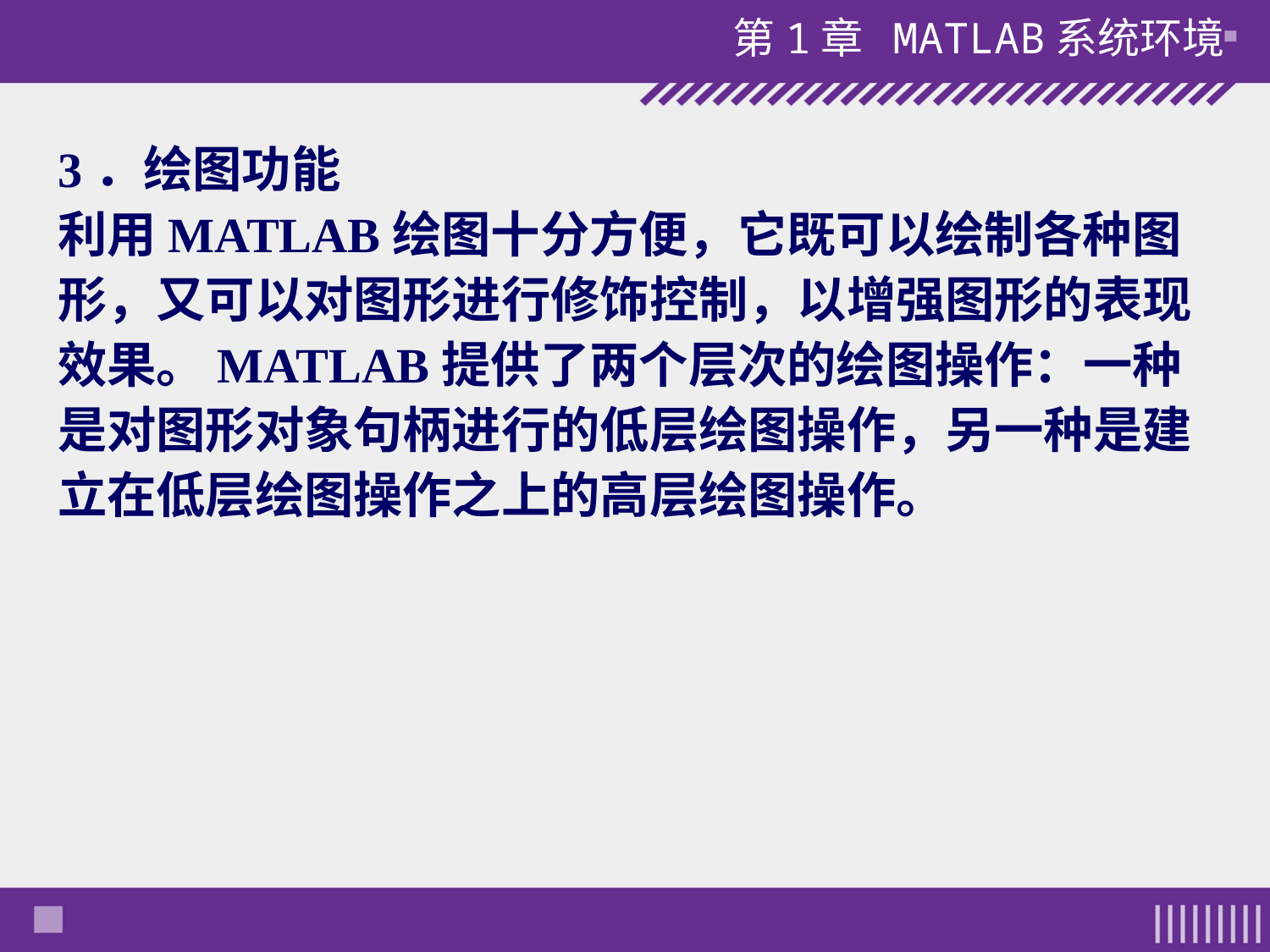

3．绘图功能
利用MATLAB绘图十分方便，它既可以绘制各种图形，又可以对图形进行修饰控制，以增强图形的表现效果。MATLAB提供了两个层次的绘图操作：一种是对图形对象句柄进行的低层绘图操作，另一种是建立在低层绘图操作之上的高层绘图操作。